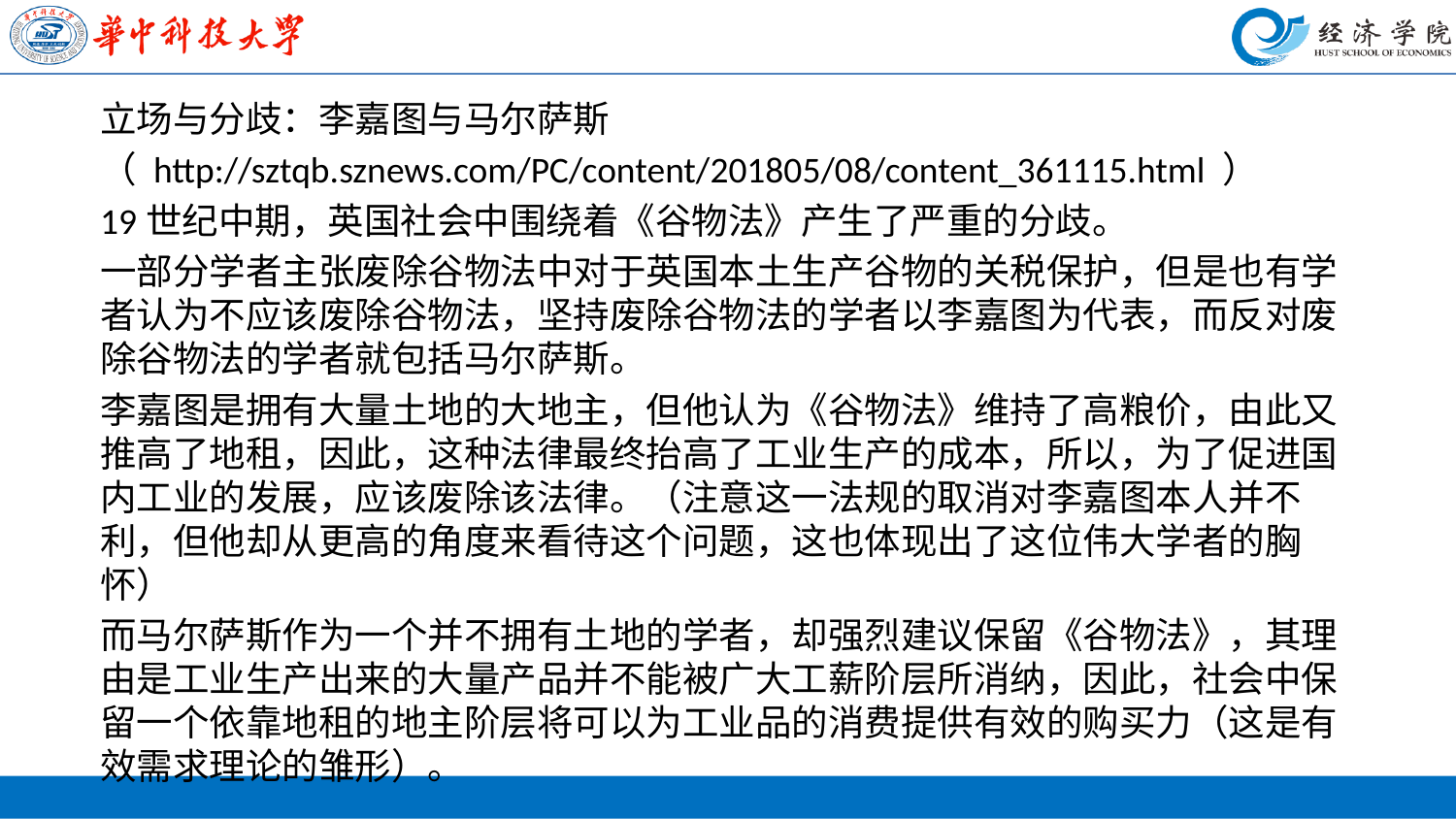

立场与分歧：李嘉图与马尔萨斯
（ http://sztqb.sznews.com/PC/content/201805/08/content_361115.html ）
19世纪中期，英国社会中围绕着《谷物法》产生了严重的分歧。
一部分学者主张废除谷物法中对于英国本土生产谷物的关税保护，但是也有学者认为不应该废除谷物法，坚持废除谷物法的学者以李嘉图为代表，而反对废除谷物法的学者就包括马尔萨斯。
李嘉图是拥有大量土地的大地主，但他认为《谷物法》维持了高粮价，由此又推高了地租，因此，这种法律最终抬高了工业生产的成本，所以，为了促进国内工业的发展，应该废除该法律。（注意这一法规的取消对李嘉图本人并不利，但他却从更高的角度来看待这个问题，这也体现出了这位伟大学者的胸怀）
而马尔萨斯作为一个并不拥有土地的学者，却强烈建议保留《谷物法》，其理由是工业生产出来的大量产品并不能被广大工薪阶层所消纳，因此，社会中保留一个依靠地租的地主阶层将可以为工业品的消费提供有效的购买力（这是有效需求理论的雏形）。